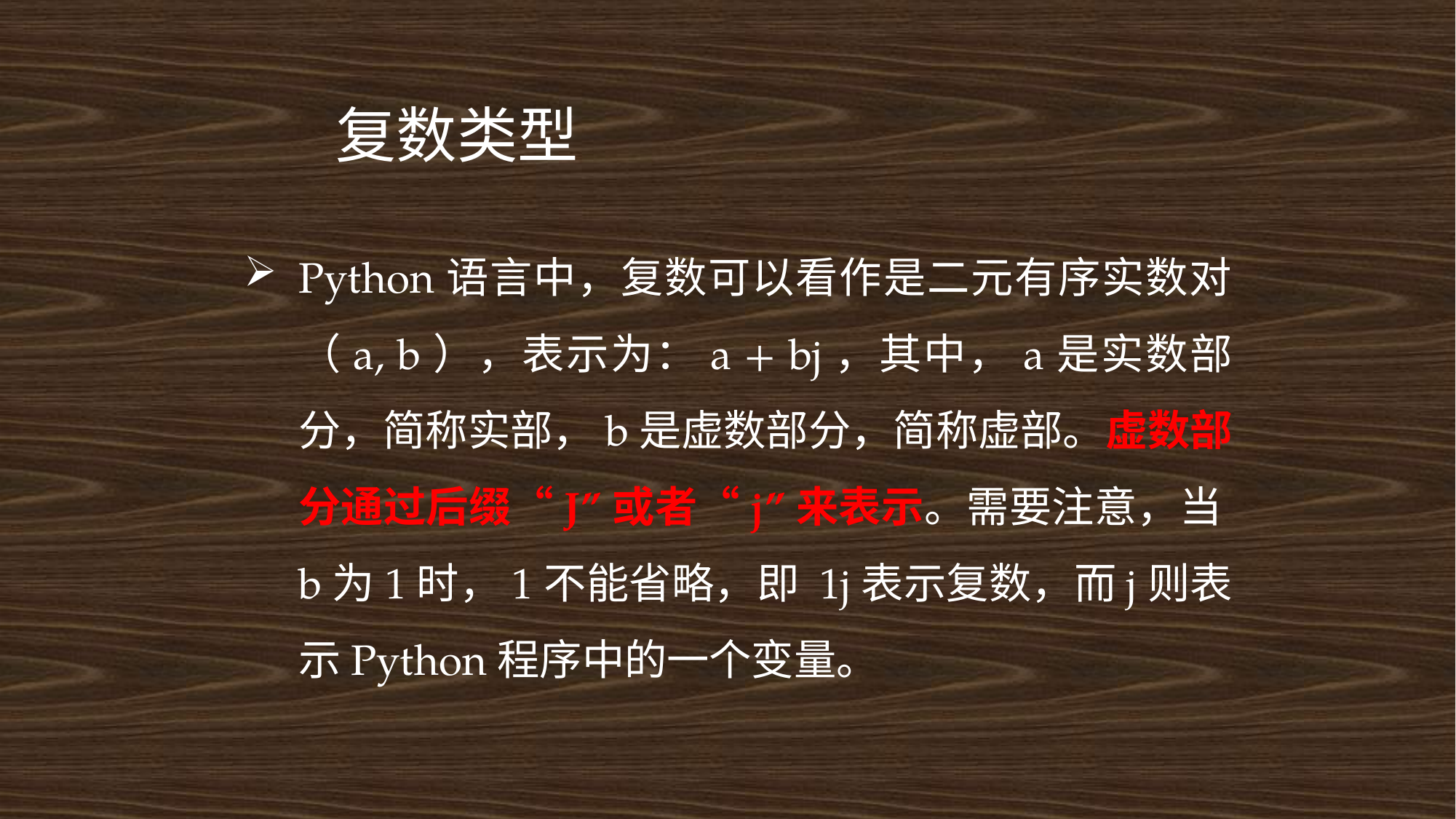

复数类型
Python语言中，复数可以看作是二元有序实数对（a, b），表示为：a + bj，其中，a是实数部分，简称实部，b是虚数部分，简称虚部。虚数部分通过后缀“J”或者“j”来表示。需要注意，当b为1时，1不能省略，即 1j表示复数，而j则表示Python程序中的一个变量。